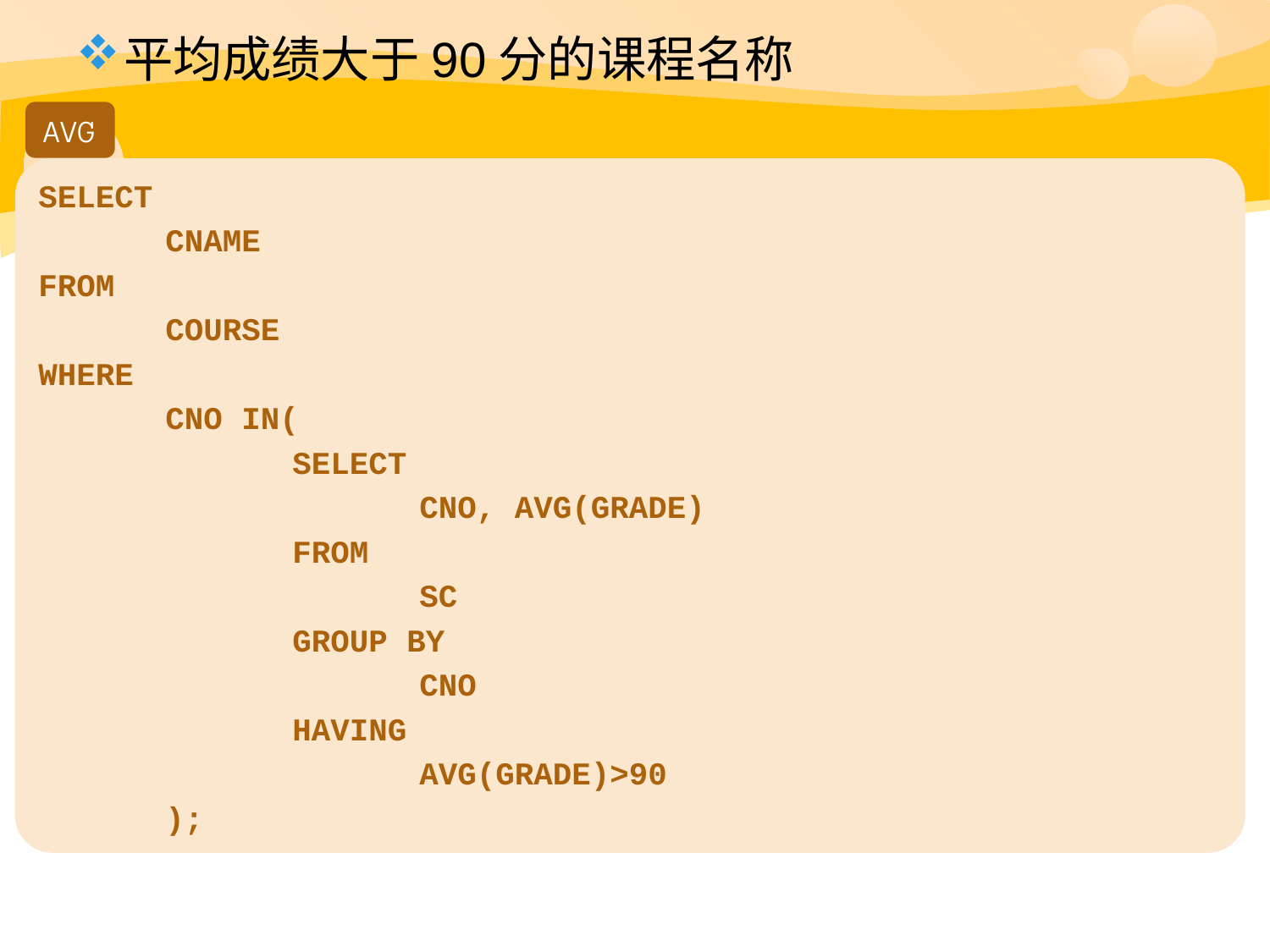

平均成绩大于90分的课程名称
AVG
SELECT
	CNAME
FROM
	COURSE
WHERE
	CNO IN(
		SELECT
			CNO, AVG(GRADE)
		FROM
			SC
		GROUP BY
			CNO
		HAVING
			AVG(GRADE)>90
	);